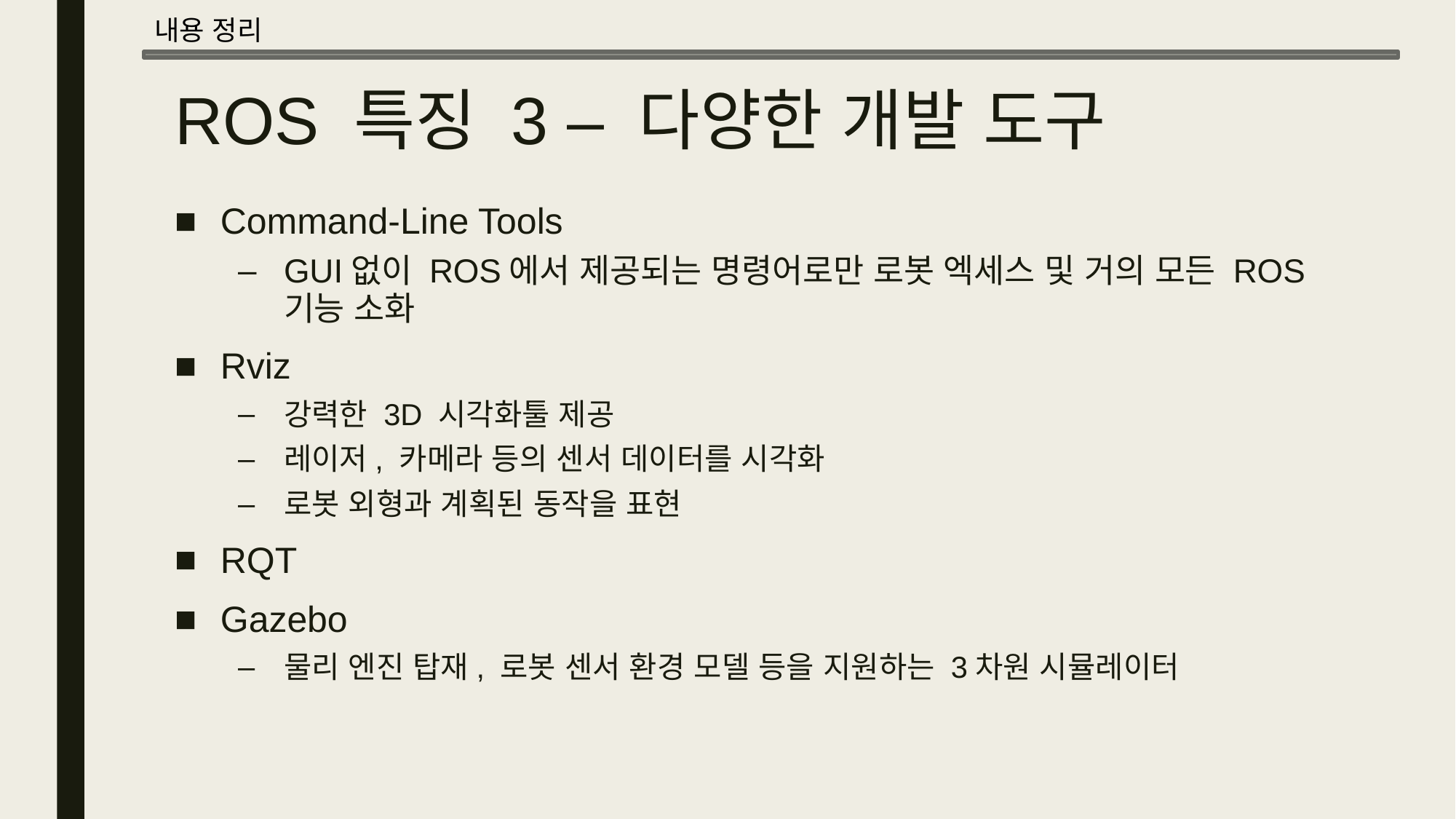

내용 정리

# ROS 특징 3 – 다양한 개발 도구
Command-Line Tools
GUI없이 ROS에서 제공되는 명령어로만 로봇 엑세스 및 거의 모든 ROS 기능 소화
Rviz
강력한 3D 시각화툴 제공
레이저, 카메라 등의 센서 데이터를 시각화
로봇 외형과 계획된 동작을 표현
RQT
Gazebo
물리 엔진 탑재, 로봇 센서 환경 모델 등을 지원하는 3차원 시뮬레이터